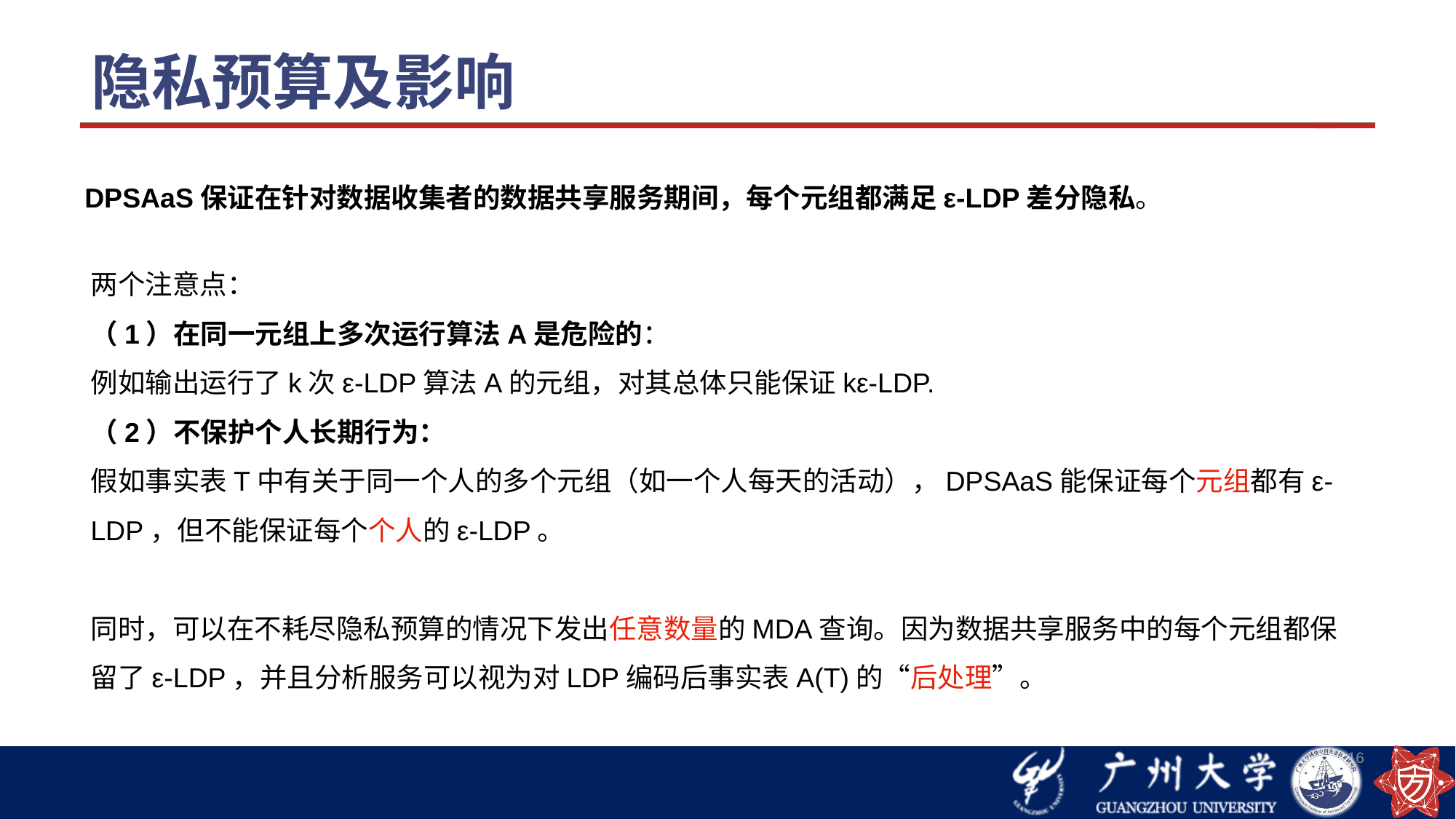

# 隐私预算及影响
DPSAaS保证在针对数据收集者的数据共享服务期间，每个元组都满足ε-LDP差分隐私。
两个注意点：
（1）在同一元组上多次运行算法A是危险的：
例如输出运行了k次ε-LDP算法A的元组，对其总体只能保证kε-LDP.
（2）不保护个人长期行为：
假如事实表T中有关于同一个人的多个元组（如一个人每天的活动），DPSAaS能保证每个元组都有ε-LDP，但不能保证每个个人的ε-LDP。

同时，可以在不耗尽隐私预算的情况下发出任意数量的MDA查询。因为数据共享服务中的每个元组都保留了ε-LDP，并且分析服务可以视为对LDP编码后事实表A(T)的“后处理”。
16